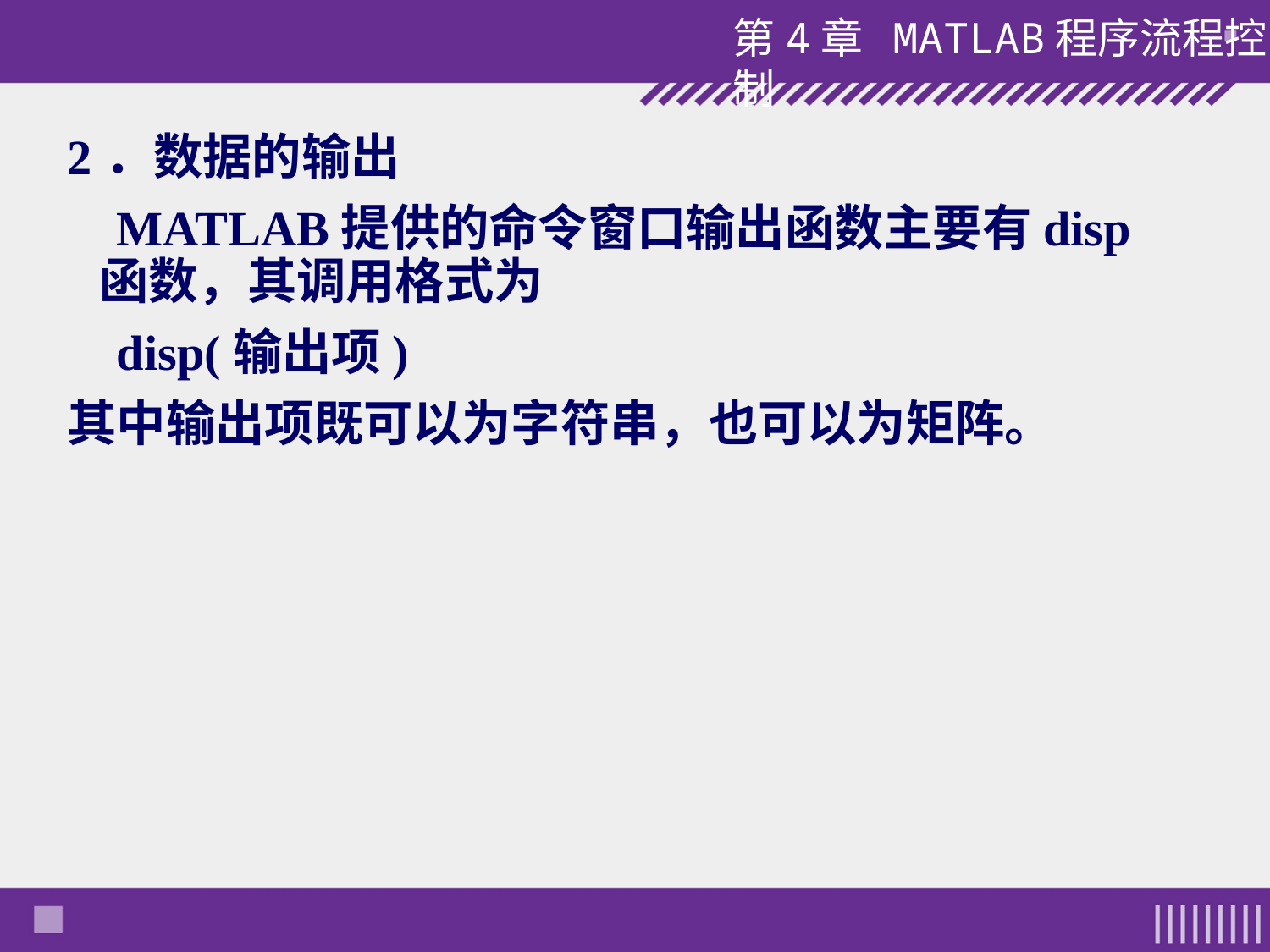

2．数据的输出
    MATLAB提供的命令窗口输出函数主要有disp函数，其调用格式为
    disp(输出项)
其中输出项既可以为字符串，也可以为矩阵。